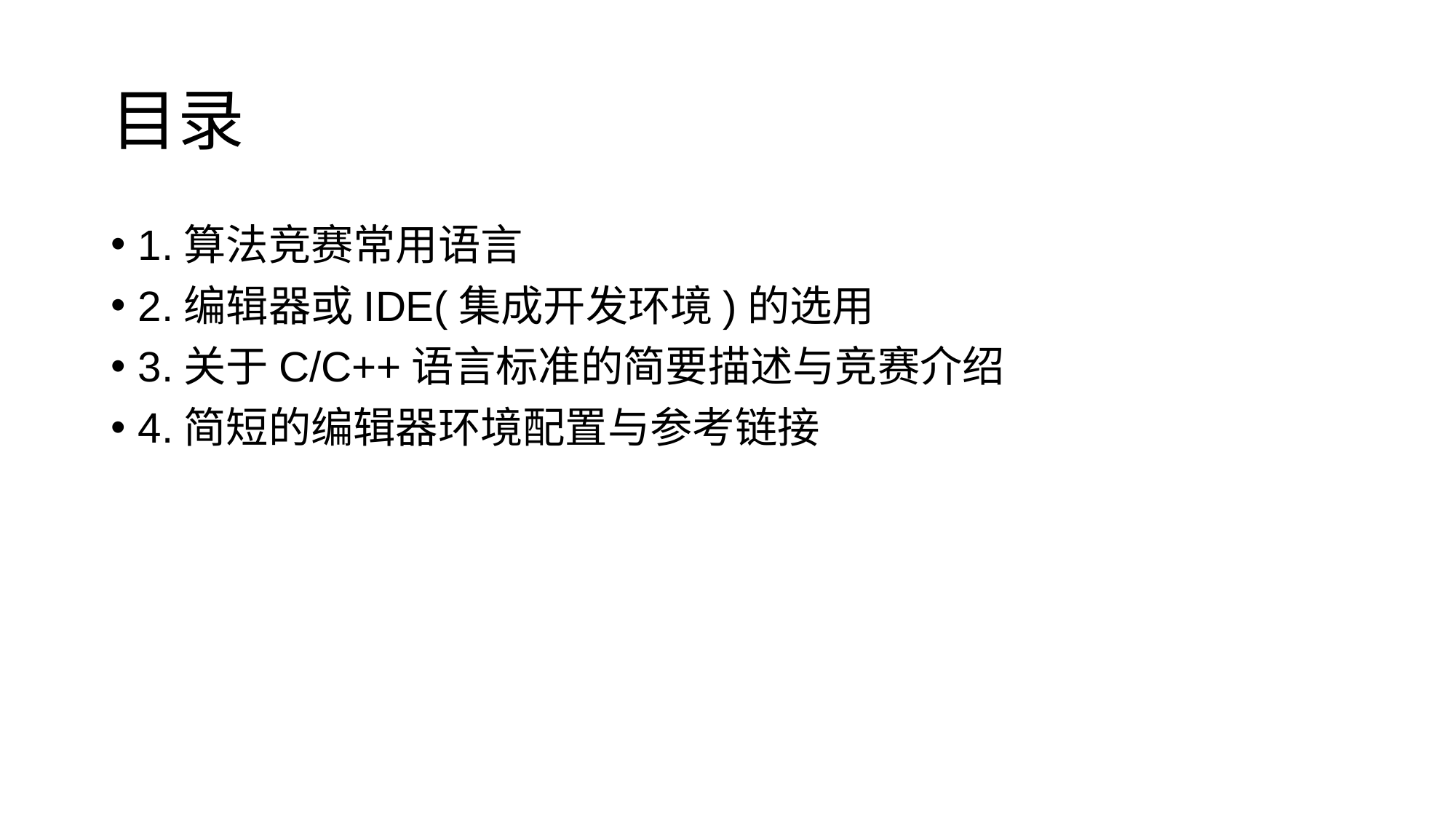

# 目录
1.算法竞赛常用语言
2.编辑器或IDE(集成开发环境)的选用
3.关于C/C++语言标准的简要描述与竞赛介绍
4.简短的编辑器环境配置与参考链接